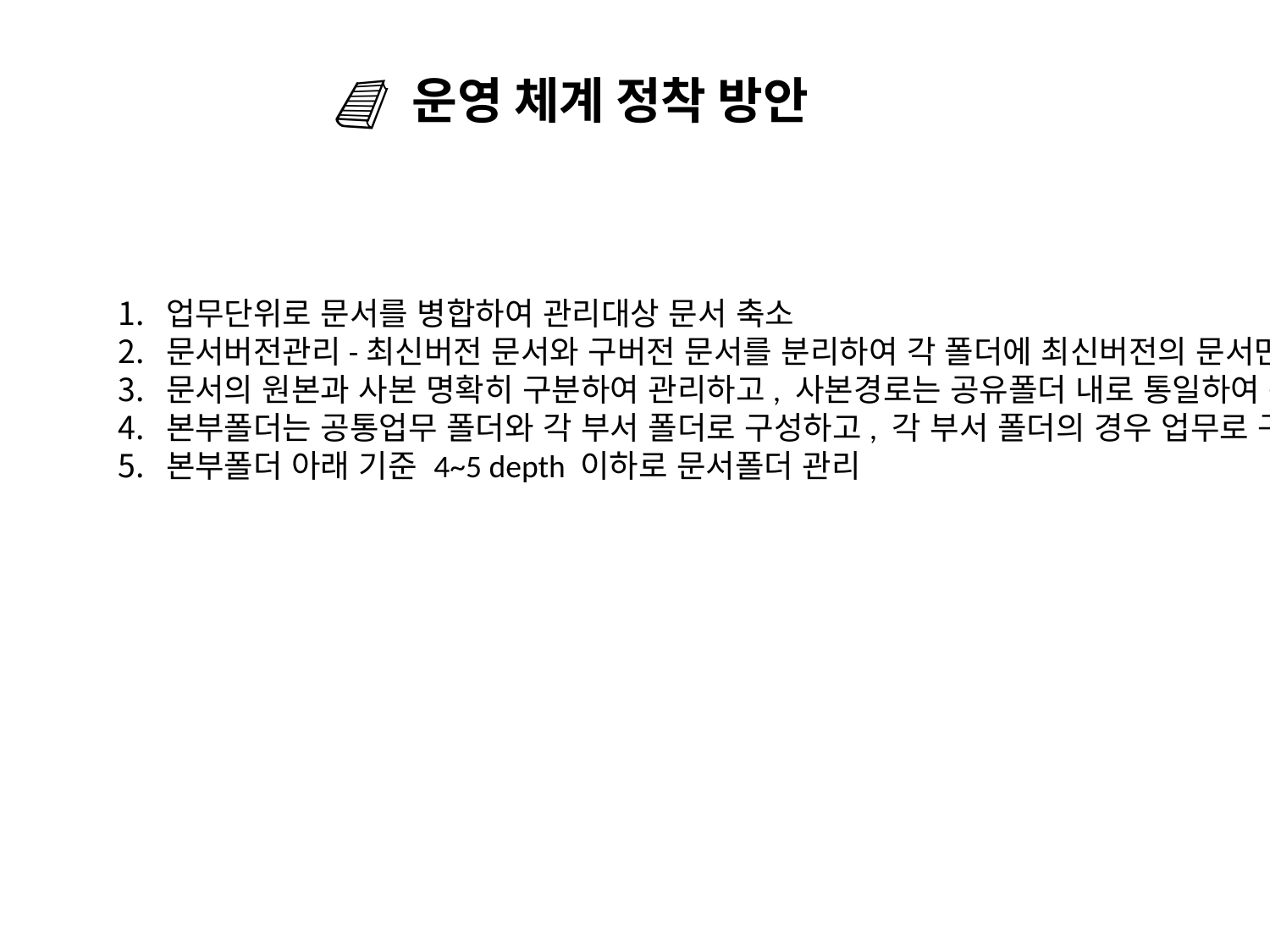

📘 운영 체계 정착 방안
업무단위로 문서를 병합하여 관리대상 문서 축소
문서버전관리-최신버전 문서와 구버전 문서를 분리하여 각 폴더에 최신버전의 문서만 있도록 관리
문서의 원본과 사본 명확히 구분하여 관리하고, 사본경로는 공유폴더 내로 통일하여 관리
본부폴더는 공통업무 폴더와 각 부서 폴더로 구성하고, 각 부서 폴더의 경우 업무로 구분하여 관리
본부폴더 아래 기준 4~5 depth 이하로 문서폴더 관리